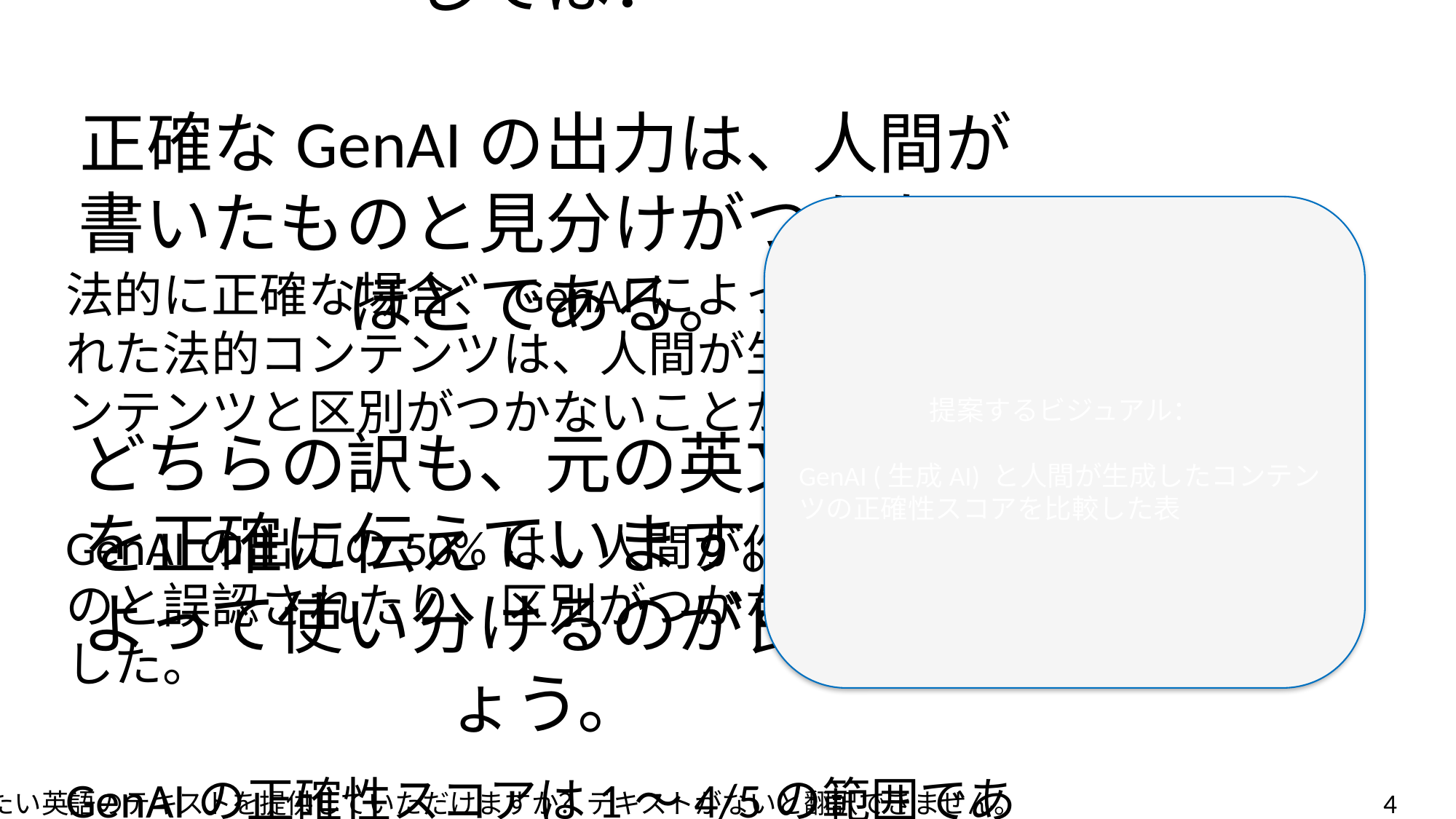

# 正確な場合、GenAIの出力は人間の出力と区別することが難しい。

あるいは、より自然な言い方としては：

正確なGenAIの出力は、人間が書いたものと見分けがつかないほどである。

どちらの訳も、元の英文の意味を正確に伝えています。文脈によって使い分けるのが良いでしょう。

法的に正確な場合、GenAIによって生成された法的コンテンツは、人間が生成したコンテンツと区別がつかないことが多い。

GenAIの出力の50%は、人間が作成したものと誤認されたり、区別がつかなかったりした。

GenAIの正確性スコアは1～4/5の範囲であったのに対し、人間のスコアは3～4/5の範囲であった。

GenAIの正確性スコアの平均：3/5、人間の平均：3.5/5。

提案するビジュアル：

GenAI (生成AI) と人間が生成したコンテンツの正確性スコアを比較した表

申し訳ありませんが、翻訳したい英語のテキストを提供していただけますか？テキストがないと翻訳できません。

4